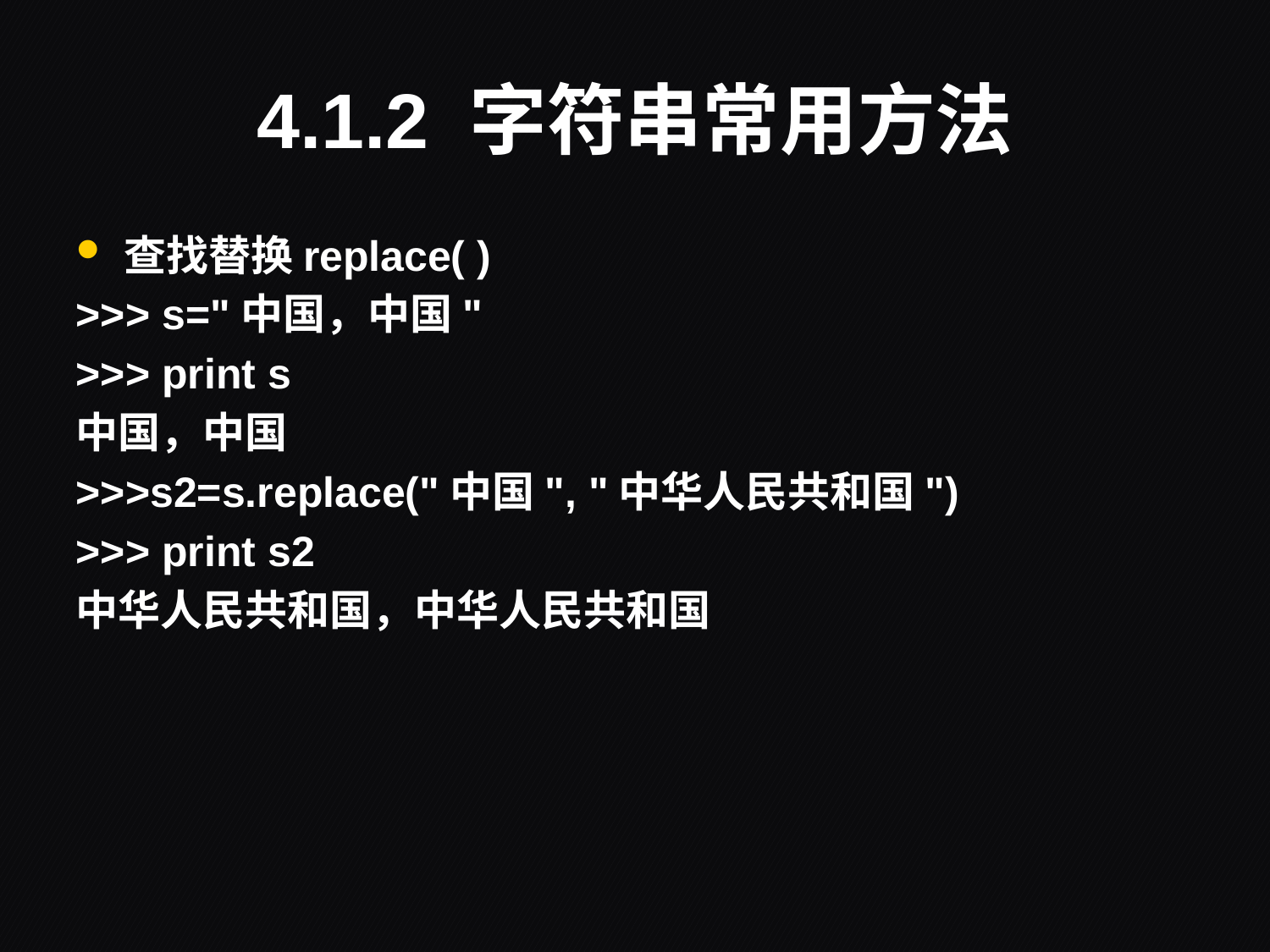

# 4.1.2 字符串常用方法
查找替换replace( )
>>> s="中国，中国"
>>> print s
中国，中国
>>>s2=s.replace("中国", "中华人民共和国")
>>> print s2
中华人民共和国，中华人民共和国